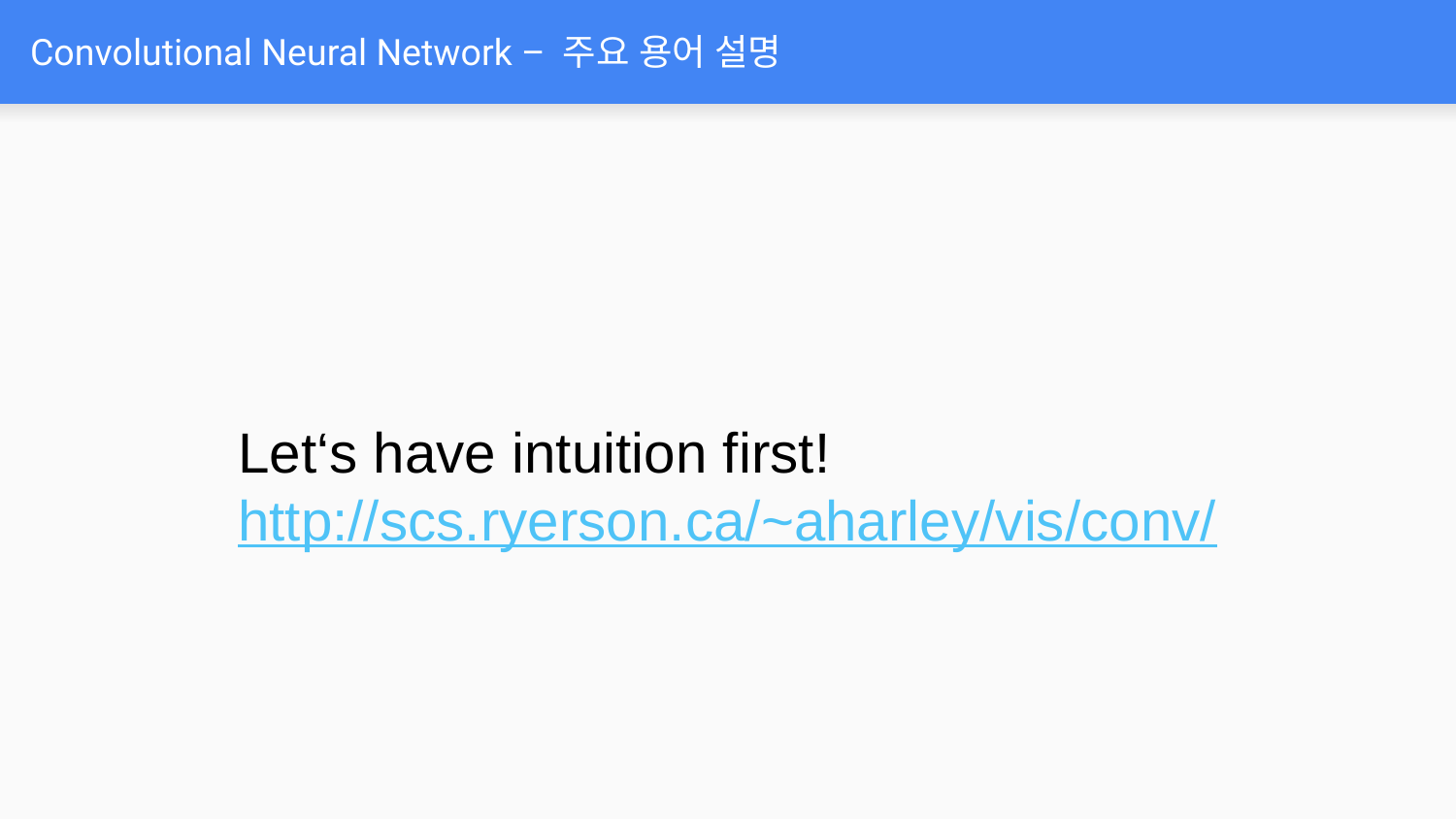

# Convolutional Neural Network – 주요 용어 설명
Let‘s have intuition first!
http://scs.ryerson.ca/~aharley/vis/conv/